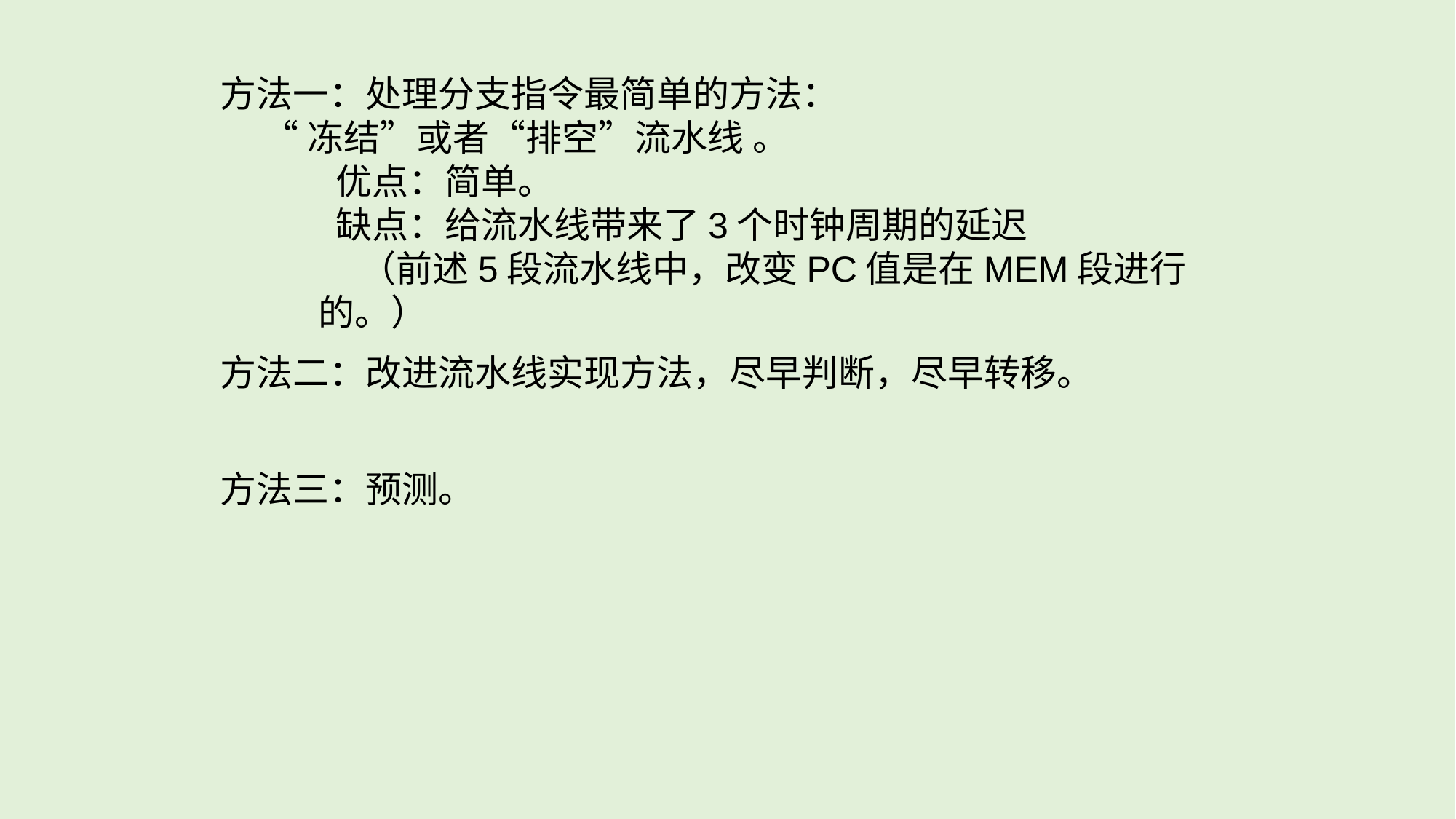

方法一：处理分支指令最简单的方法：
“冻结”或者“排空”流水线 。
 优点：简单。
 缺点：给流水线带来了3个时钟周期的延迟
    （前述5段流水线中，改变PC值是在MEM段进行的。）
方法二：改进流水线实现方法，尽早判断，尽早转移。
方法三：预测。